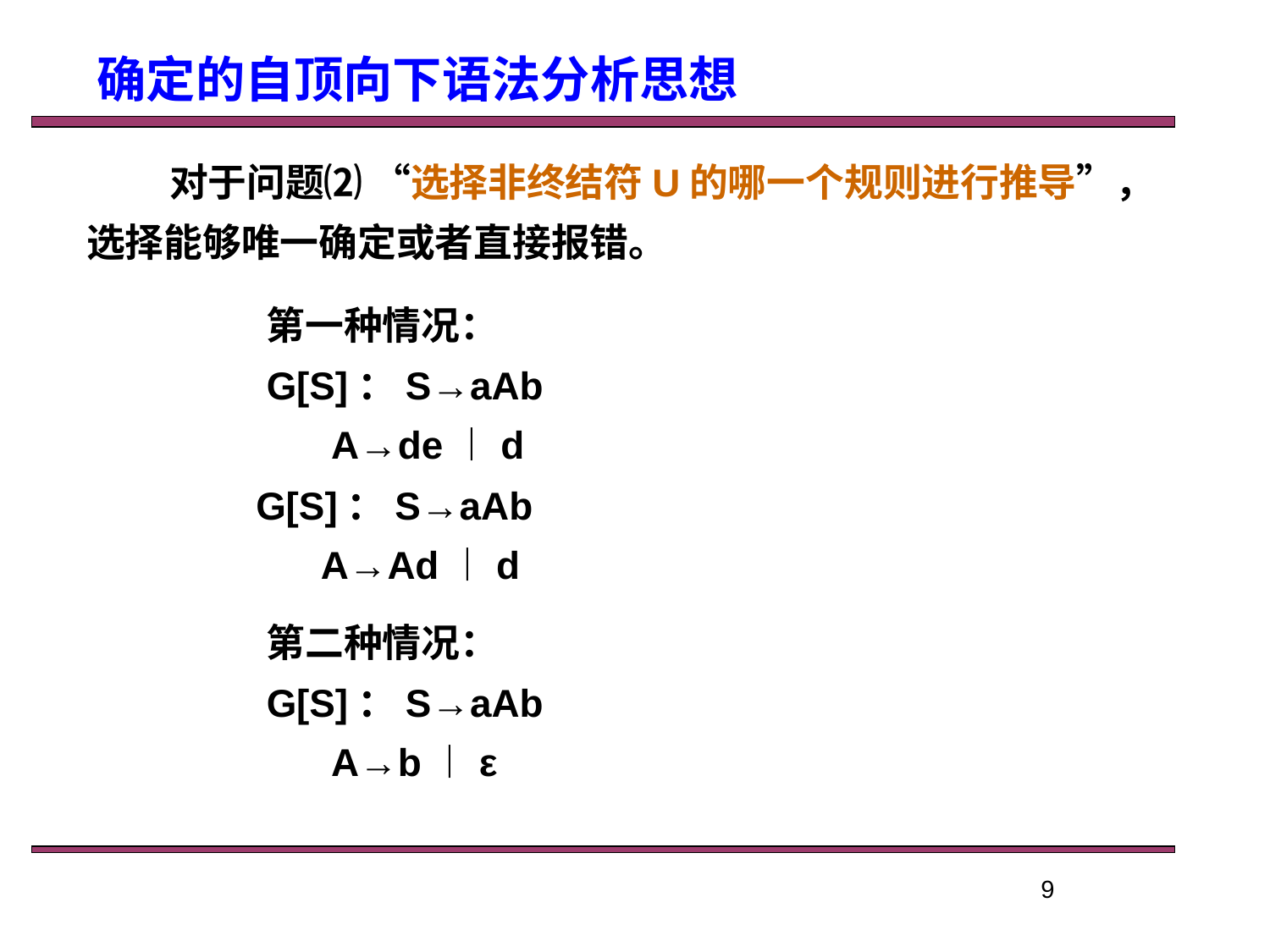

确定的自顶向下语法分析思想
对于问题⑵ “选择非终结符U的哪一个规则进行推导”，选择能够唯一确定或者直接报错。
第一种情况：
G[S]：S→aAb
      A→de︱d
G[S]：S→aAb
      A→Ad︱d
第二种情况：
G[S]：S→aAb
      A→b︱ε

9